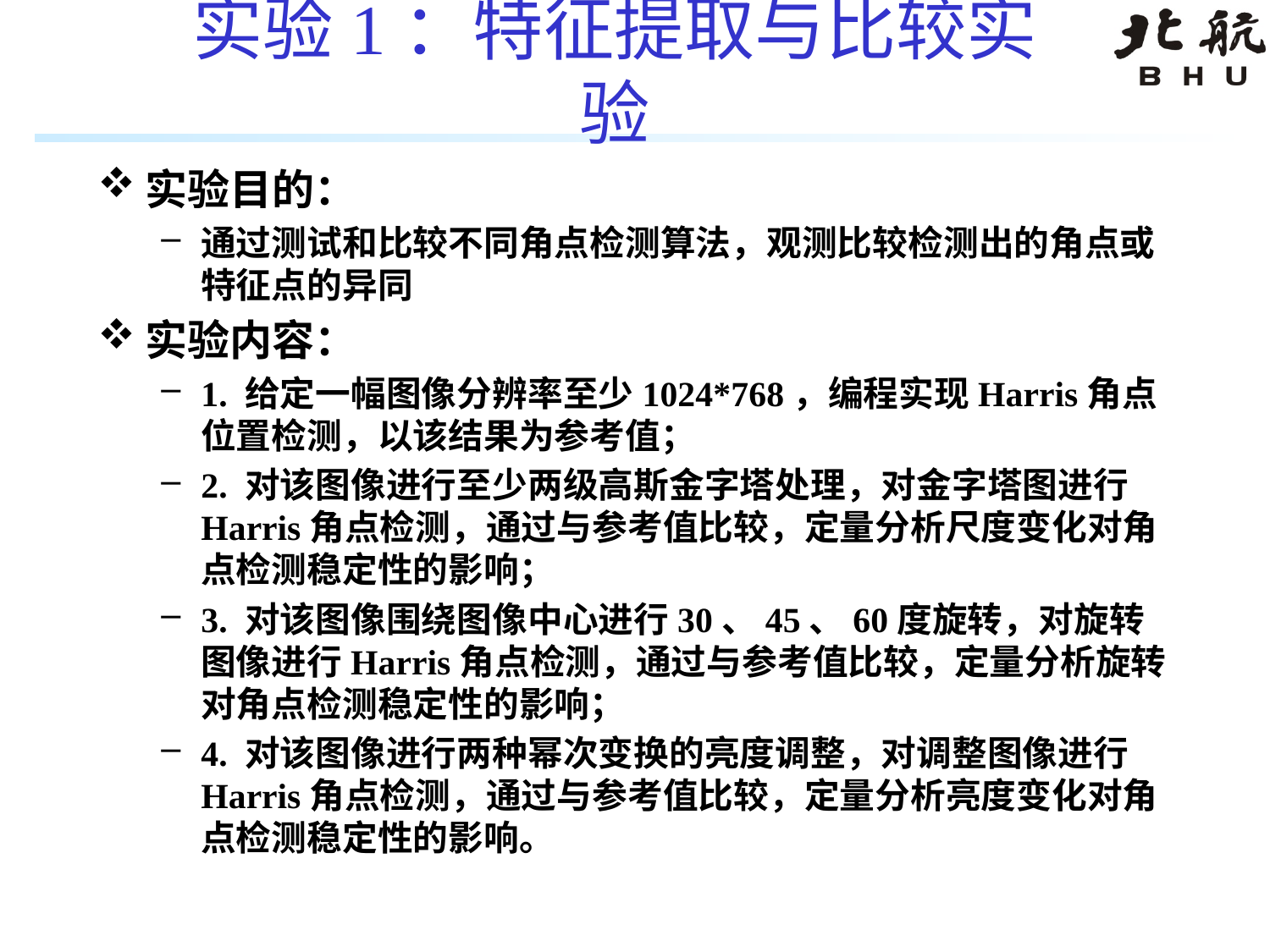

# 实验1：特征提取与比较实验
实验目的：
通过测试和比较不同角点检测算法，观测比较检测出的角点或特征点的异同
实验内容：
1. 给定一幅图像分辨率至少1024*768，编程实现Harris角点位置检测，以该结果为参考值；
2. 对该图像进行至少两级高斯金字塔处理，对金字塔图进行Harris角点检测，通过与参考值比较，定量分析尺度变化对角点检测稳定性的影响；
3. 对该图像围绕图像中心进行30、45、60度旋转，对旋转图像进行Harris角点检测，通过与参考值比较，定量分析旋转对角点检测稳定性的影响；
4. 对该图像进行两种幂次变换的亮度调整，对调整图像进行Harris角点检测，通过与参考值比较，定量分析亮度变化对角点检测稳定性的影响。